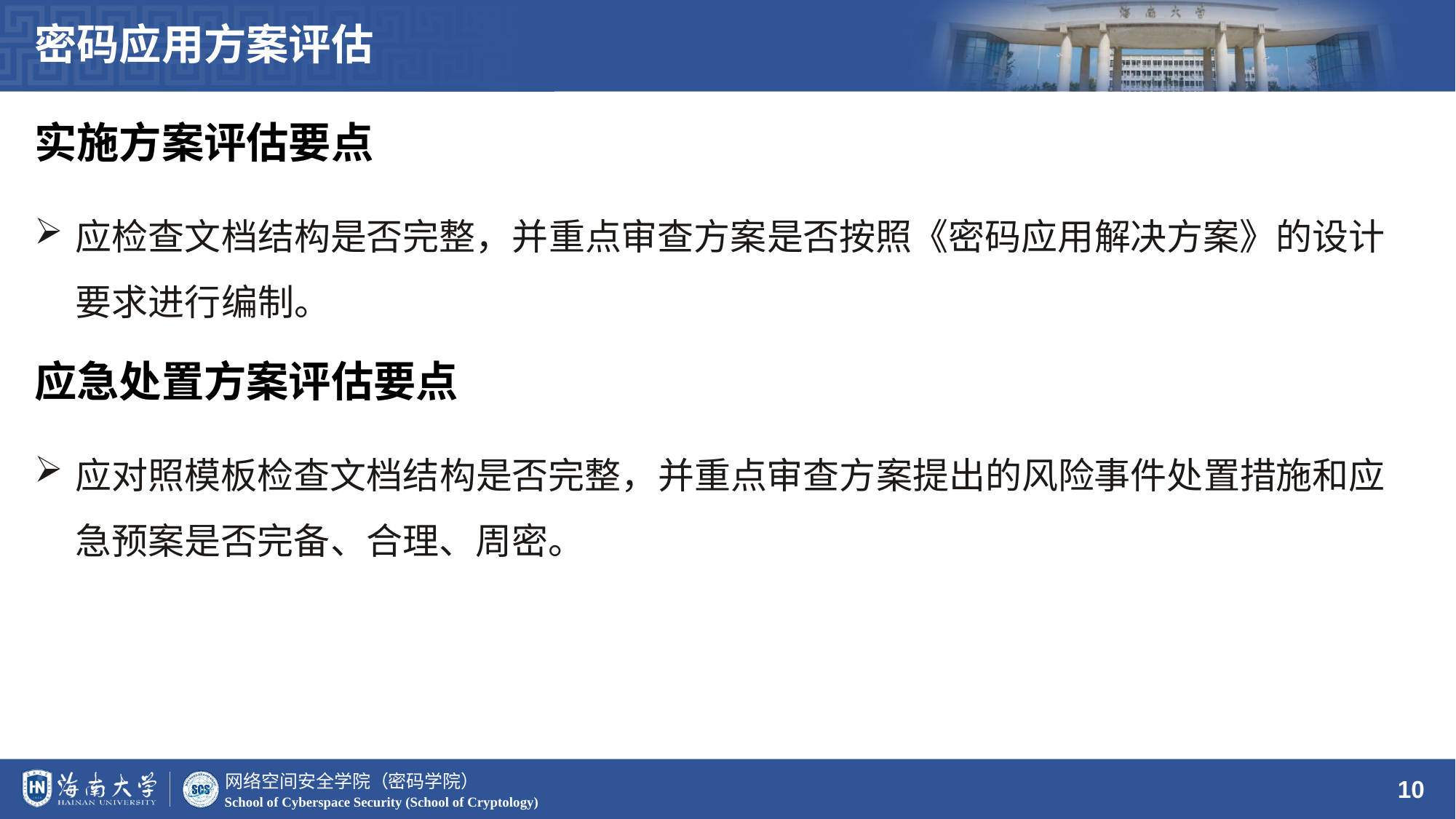

密码应用方案评估
实施方案评估要点
应检查文档结构是否完整，并重点审查方案是否按照《密码应用解决方案》的设计要求进行编制。
应急处置方案评估要点
应对照模板检查文档结构是否完整，并重点审查方案提出的风险事件处置措施和应急预案是否完备、合理、周密。
10